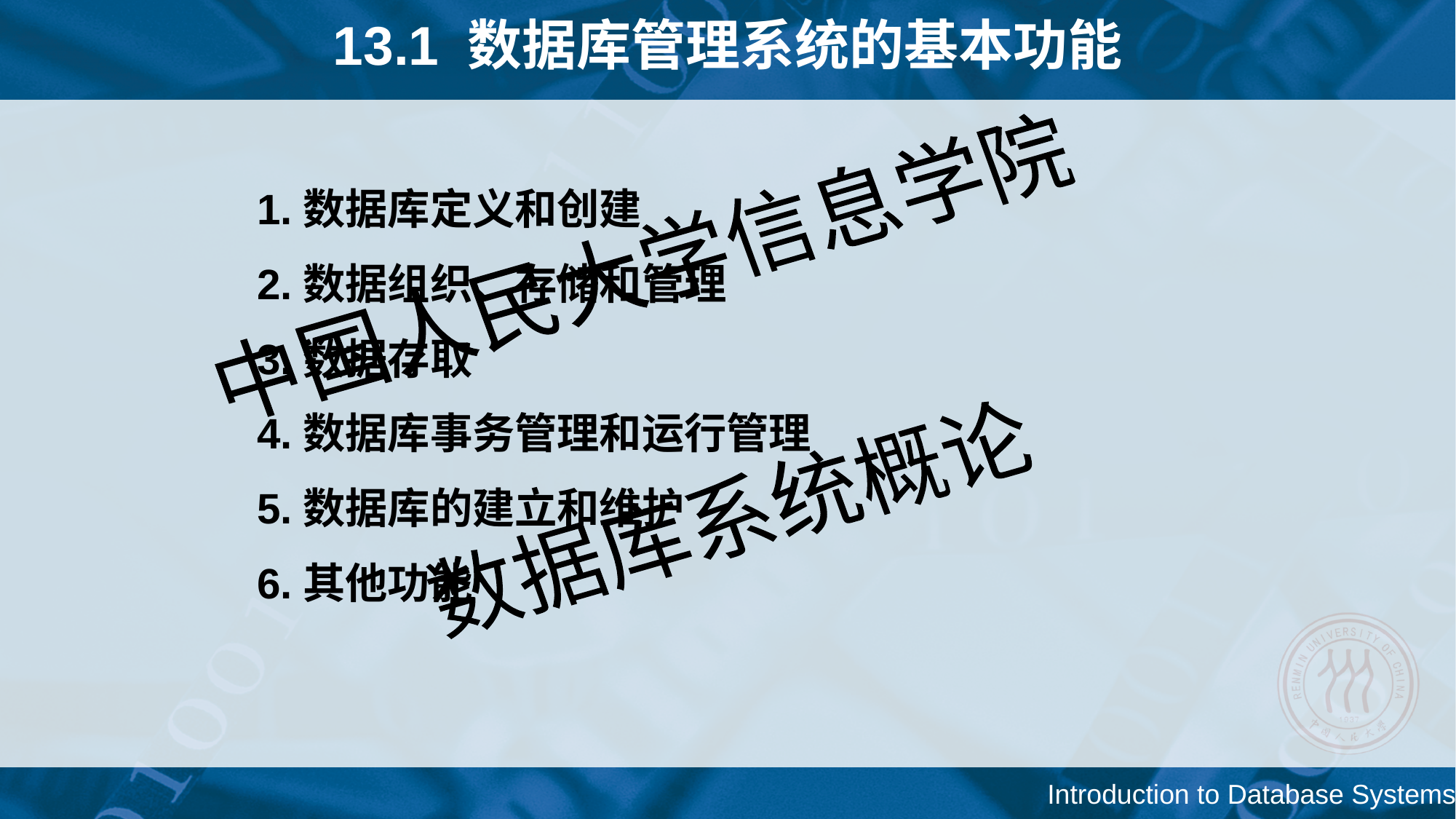

13.1 数据库管理系统的基本功能
1.数据库定义和创建
2.数据组织、存储和管理
3.数据存取
4.数据库事务管理和运行管理
5.数据库的建立和维护
6.其他功能